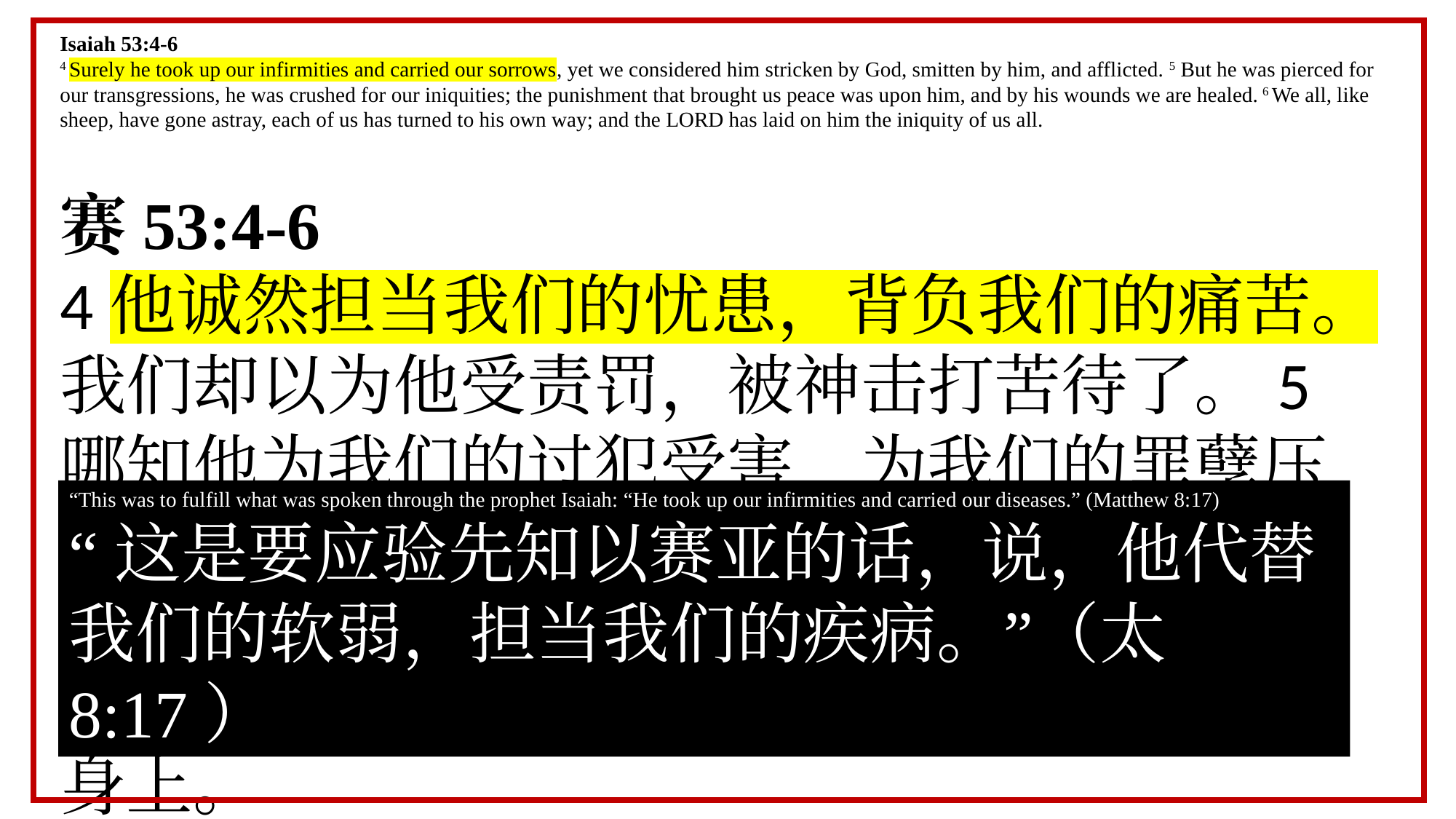

Isaiah 53:4-6
4 Surely he took up our infirmities and carried our sorrows, yet we considered him stricken by God, smitten by him, and afflicted. 5 But he was pierced for our transgressions, he was crushed for our iniquities; the punishment that brought us peace was upon him, and by his wounds we are healed. 6 We all, like sheep, have gone astray, each of us has turned to his own way; and the LORD has laid on him the iniquity of us all.

赛53:4-6
4他诚然担当我们的忧患，背负我们的痛苦。我们却以为他受责罚，被神击打苦待了。5哪知他为我们的过犯受害，为我们的罪孽压伤。因他受的刑罚我们得平安。因他受的鞭伤我们得医治。6我们都如羊走迷，各人偏行己路。耶和华使我们众人的罪孽都归在他身上。
“This was to fulfill what was spoken through the prophet Isaiah: “He took up our infirmities and carried our diseases.” (Matthew 8:17)
“这是要应验先知以赛亚的话，说，他代替我们的软弱，担当我们的疾病。”（太8:17）